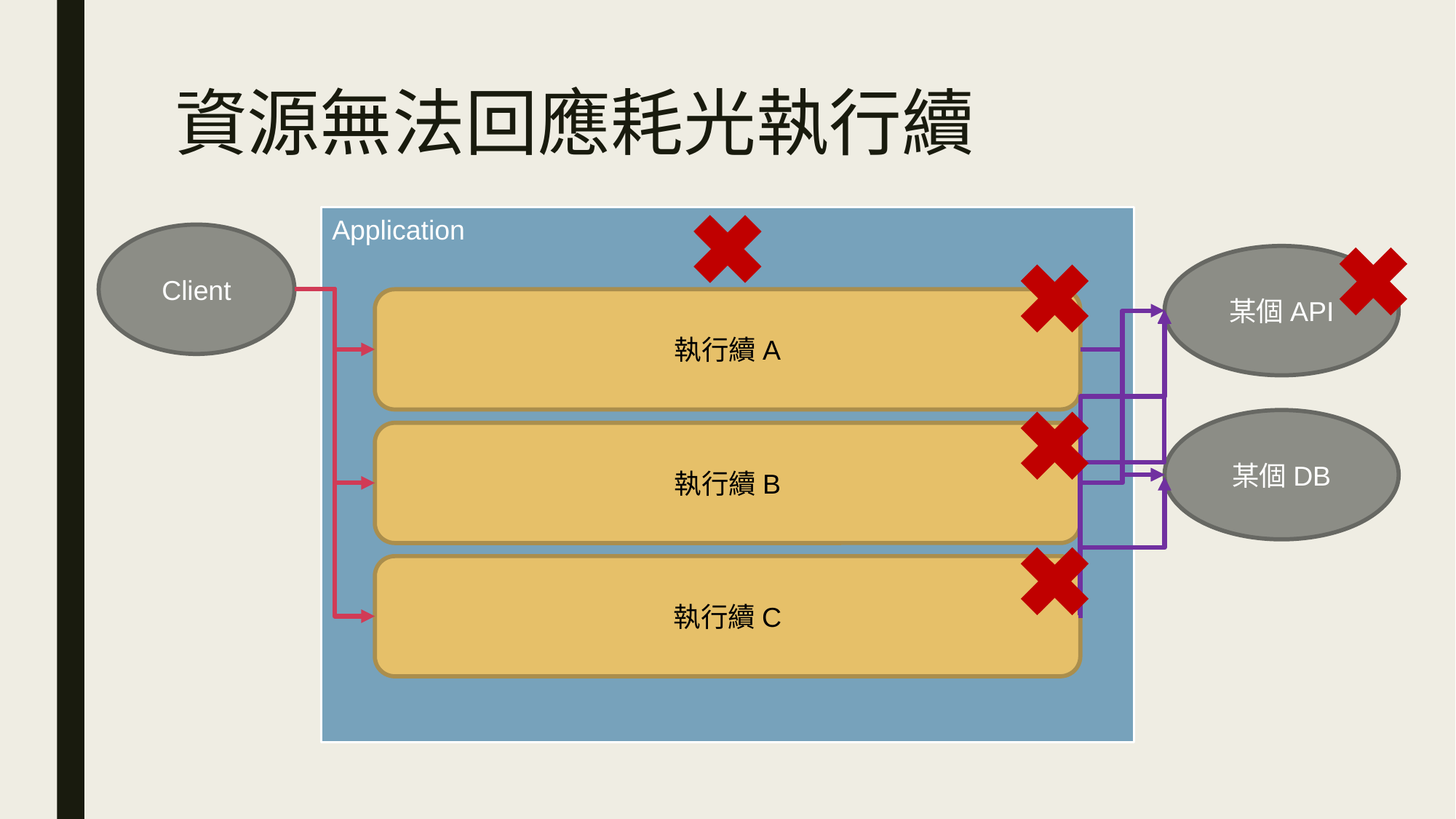

# 資源無法回應耗光執行續

Application
Client

某個API

執行續A

某個DB
執行續B

執行續C